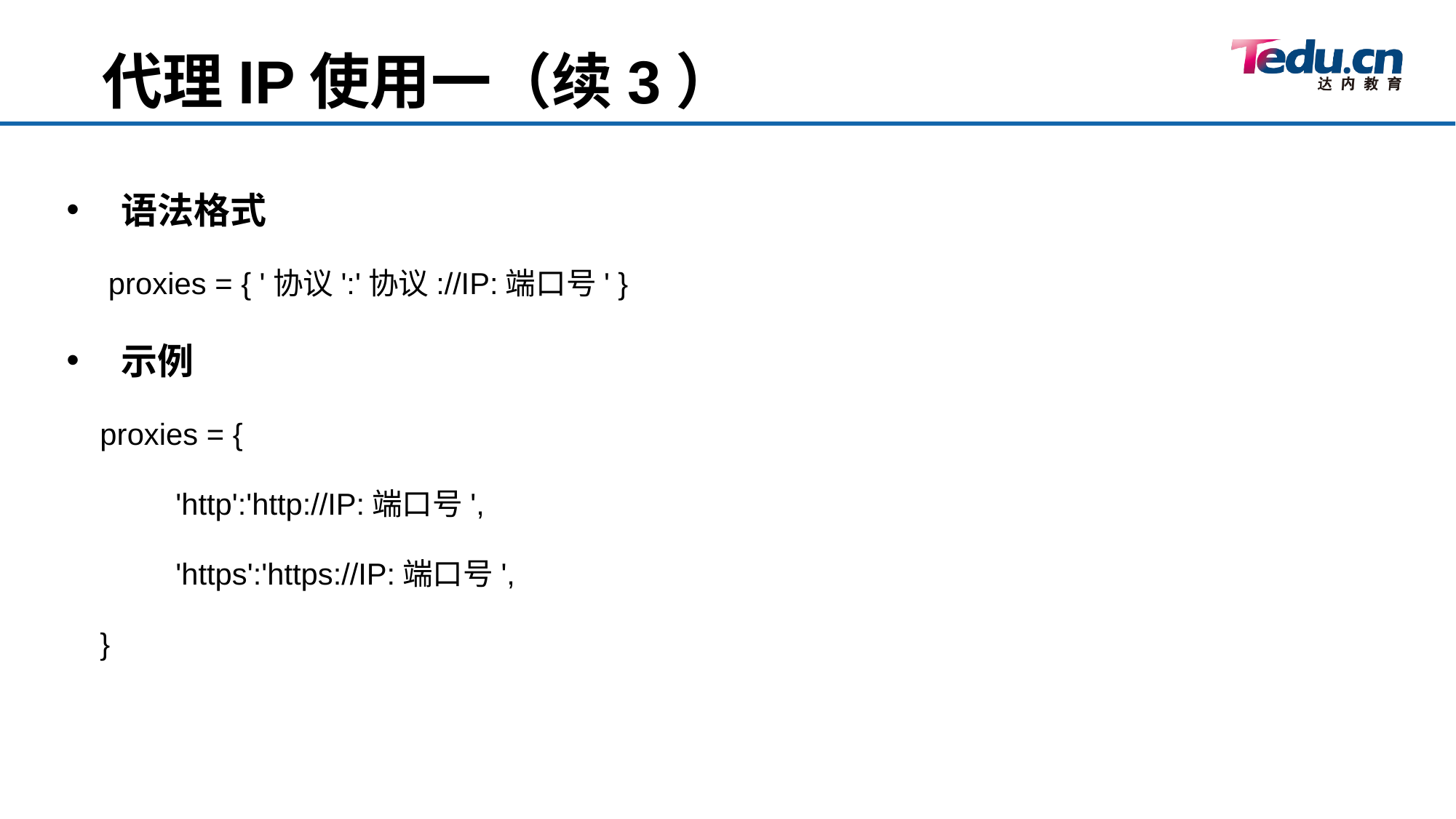

代理IP使用一（续3）
语法格式
     proxies = { '协议':'协议://IP:端口号' }
示例
    proxies = {
    	'http':'http://IP:端口号',
    	'https':'https://IP:端口号',
    }